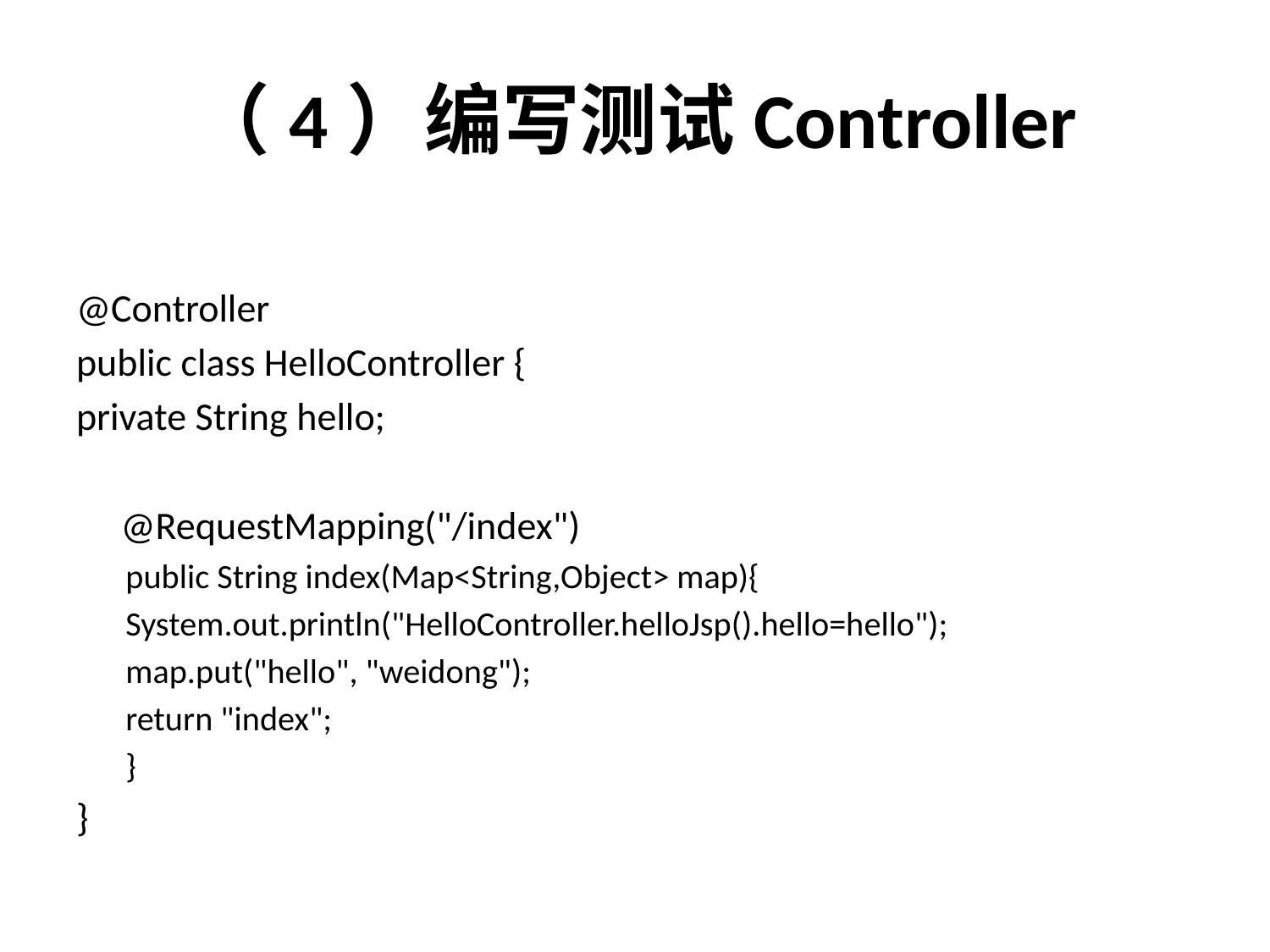

# （4）编写测试Controller

@Controller
public class HelloController {
private String hello;

     @RequestMapping("/index")
public String index(Map<String,Object> map){
System.out.println("HelloController.helloJsp().hello=hello");
map.put("hello", "weidong");
return "index";
}
}